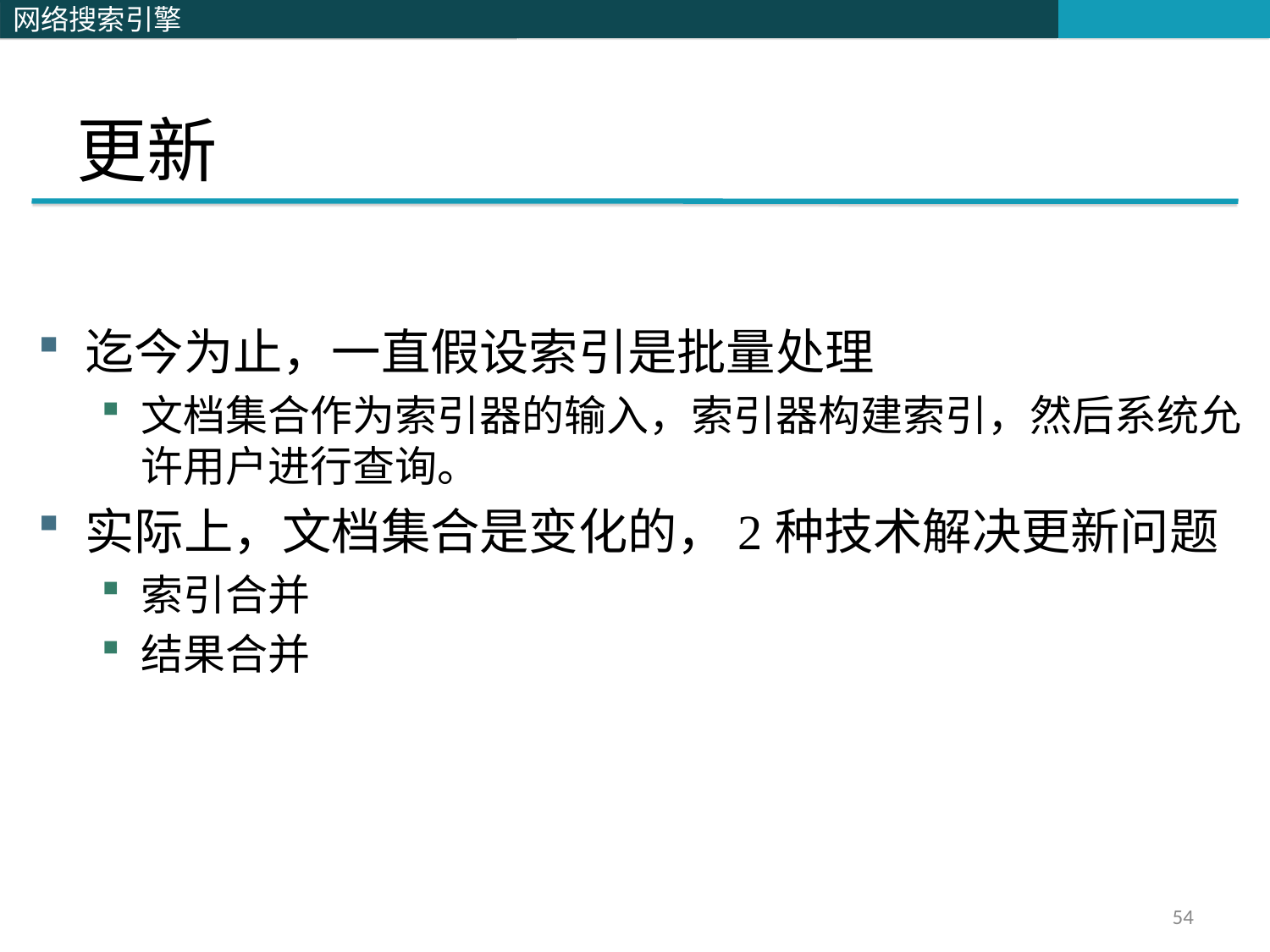

# 更新
迄今为止，一直假设索引是批量处理
文档集合作为索引器的输入，索引器构建索引，然后系统允许用户进行查询。
实际上，文档集合是变化的，2种技术解决更新问题
索引合并
结果合并
54